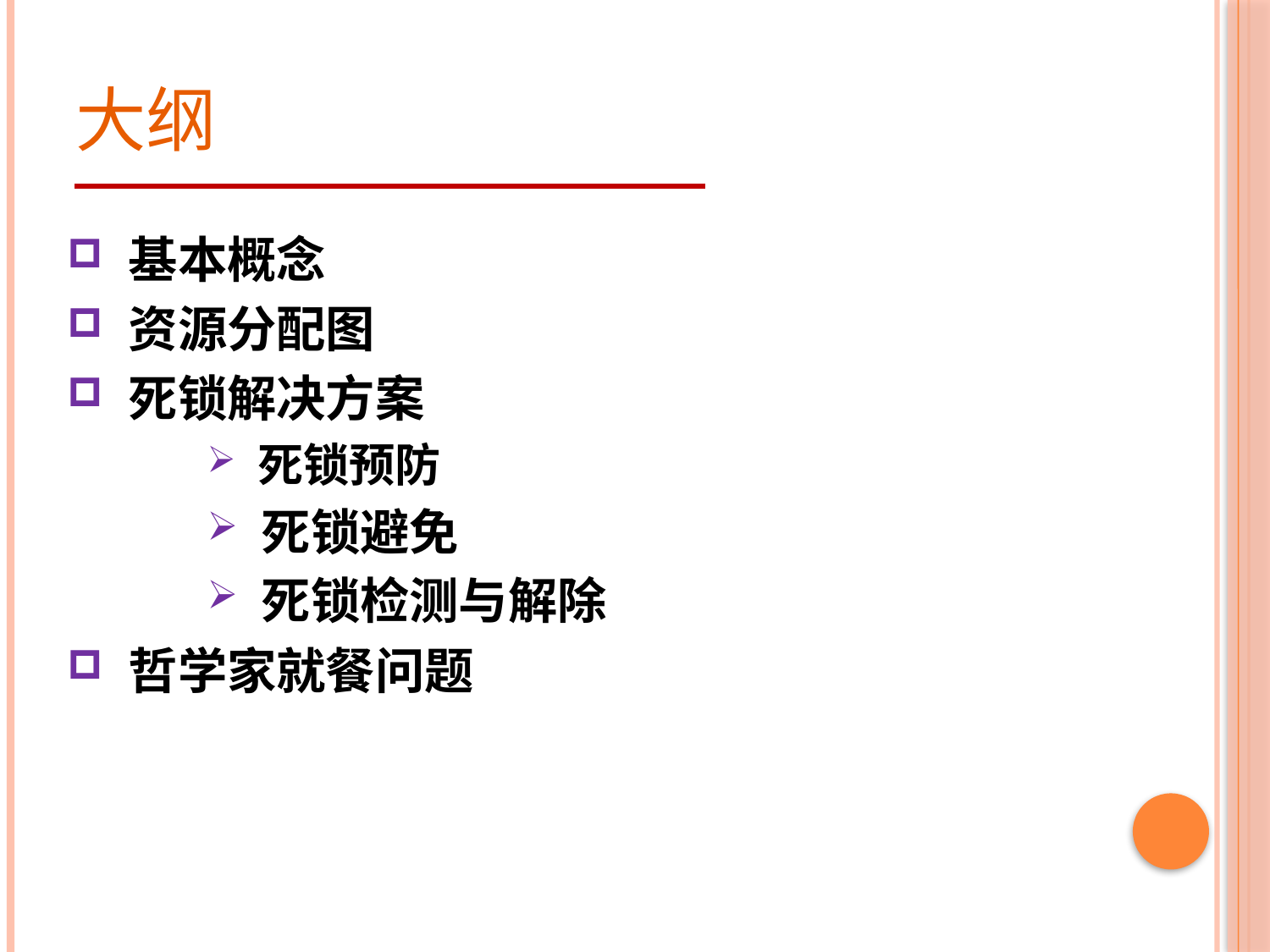

# 大纲
 基本概念
 资源分配图
 死锁解决方案
 死锁预防
 死锁避免
 死锁检测与解除
 哲学家就餐问题